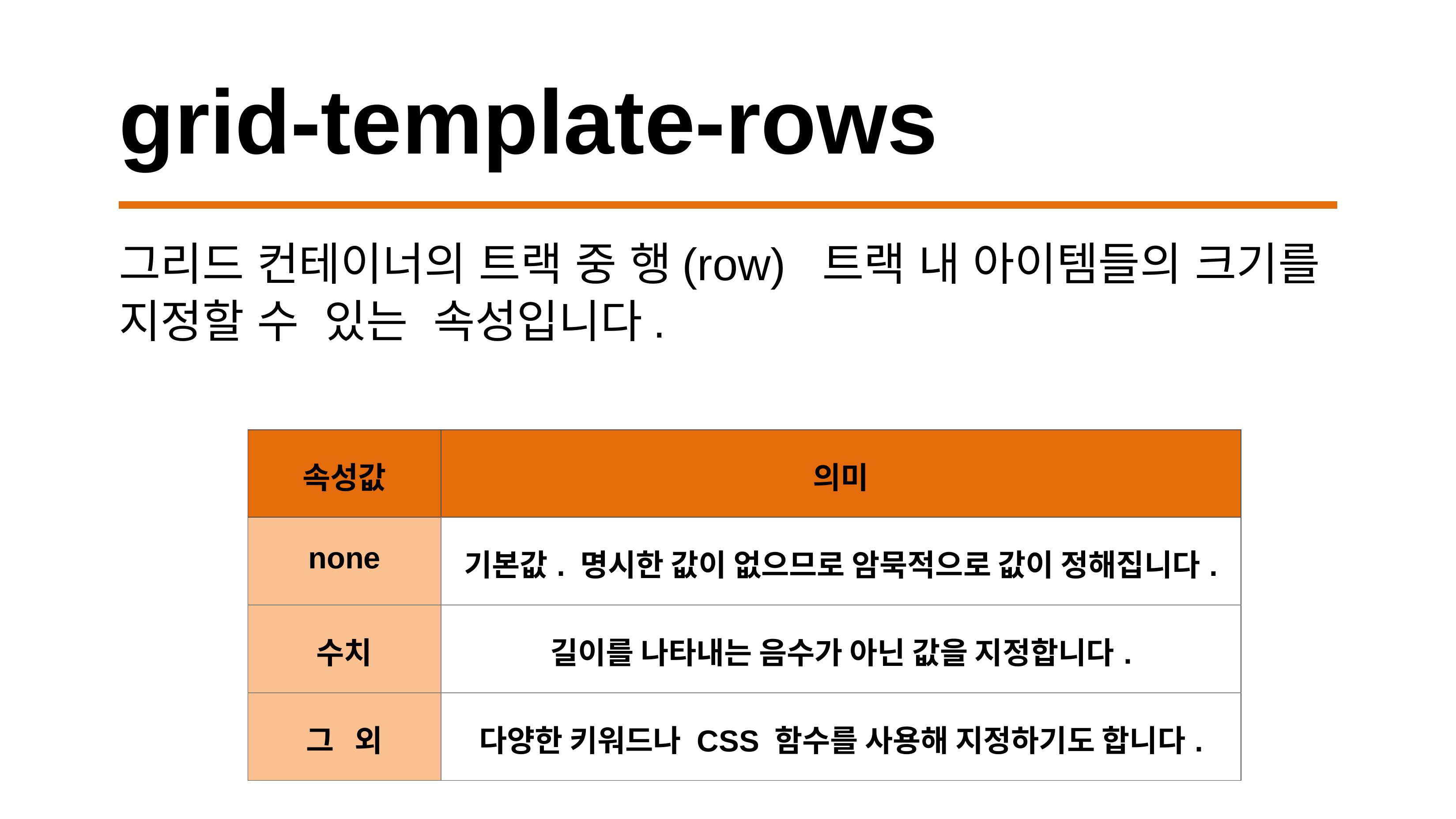

# grid-template-rows

그리드 컨테이너의 트랙 중 행(row)  트랙 내 아이템들의 크기를 지정할 수  있는  속성입니다.
| 속성값 | 의미 |
| --- | --- |
| none | 기본값. 명시한 값이 없으므로 암묵적으로 값이 정해집니다. |
| 수치 | 길이를 나타내는 음수가 아닌 값을 지정합니다. |
| 그 외 | 다양한 키워드나 CSS 함수를 사용해 지정하기도 합니다. |